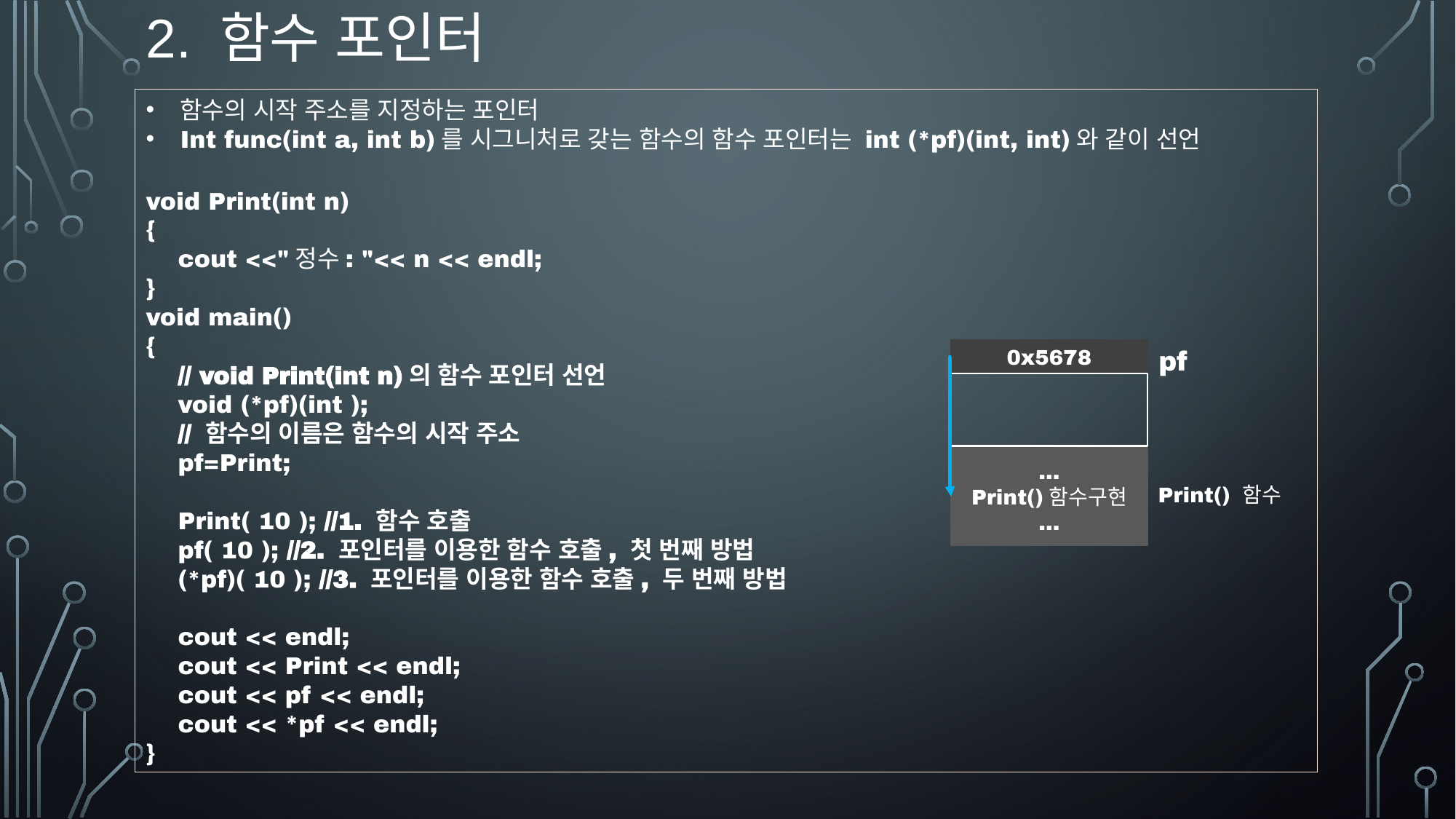

# 2. 함수 포인터
함수의 시작 주소를 지정하는 포인터
Int func(int a, int b)를 시그니처로 갖는 함수의 함수 포인터는 int (*pf)(int, int)와 같이 선언

void Print(int n)
{
    cout <<"정수: "<< n << endl;
}
void main()
{
    // void Print(int n)의 함수 포인터 선언
    void (*pf)(int );
    // 함수의 이름은 함수의 시작 주소
    pf=Print;

    Print( 10 ); //1. 함수 호출
    pf( 10 ); //2. 포인터를 이용한 함수 호출, 첫 번째 방법
    (*pf)( 10 ); //3. 포인터를 이용한 함수 호출, 두 번째 방법

    cout << endl;
    cout << Print << endl;
    cout << pf << endl;
    cout << *pf << endl;
}
pf
0x5678

…
Print()함수구현
…
Print() 함수